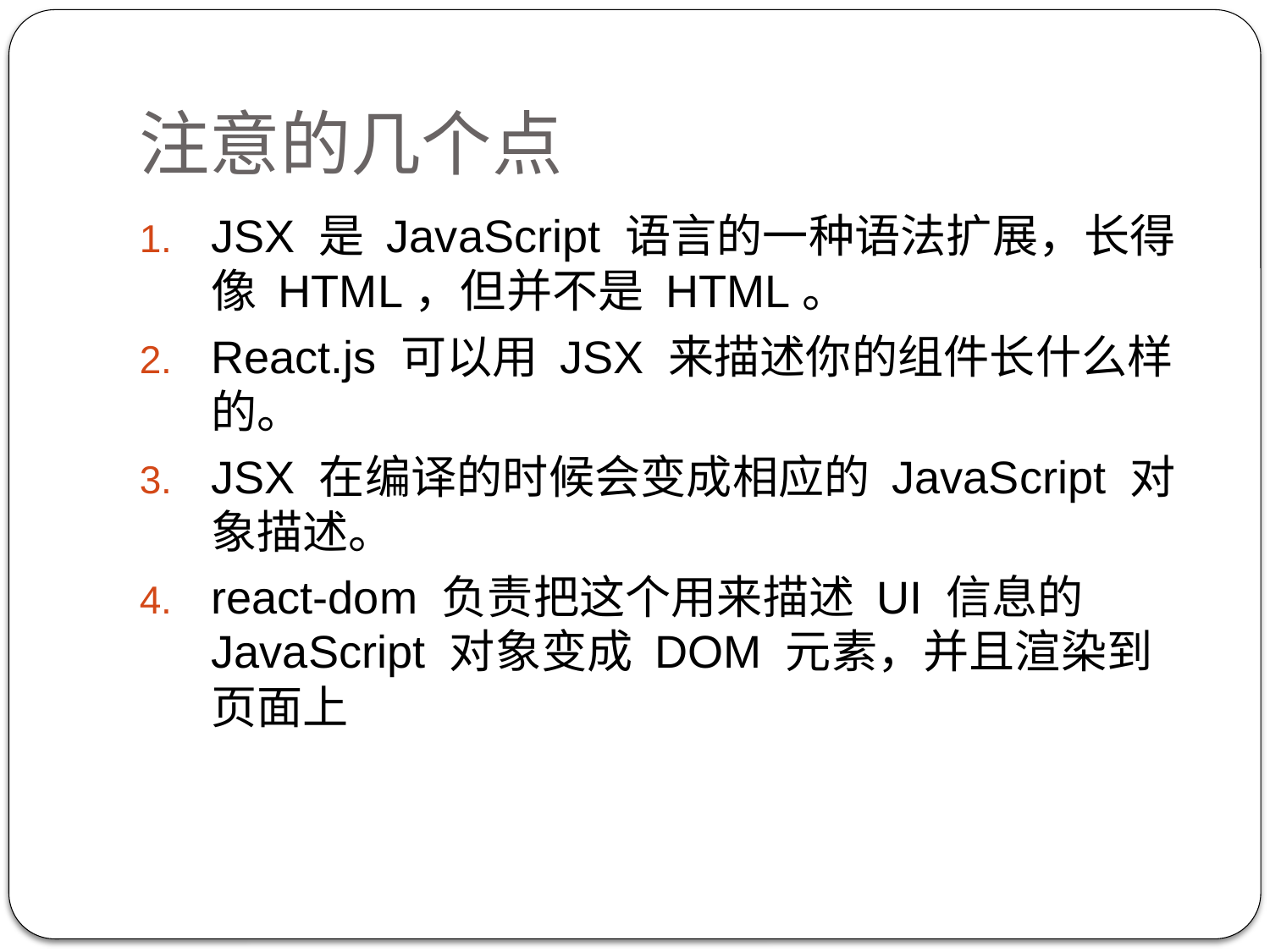

# 注意的几个点
JSX 是 JavaScript 语言的一种语法扩展，长得像 HTML，但并不是 HTML。
React.js 可以用 JSX 来描述你的组件长什么样的。
JSX 在编译的时候会变成相应的 JavaScript 对象描述。
react-dom 负责把这个用来描述 UI 信息的 JavaScript 对象变成 DOM 元素，并且渲染到页面上